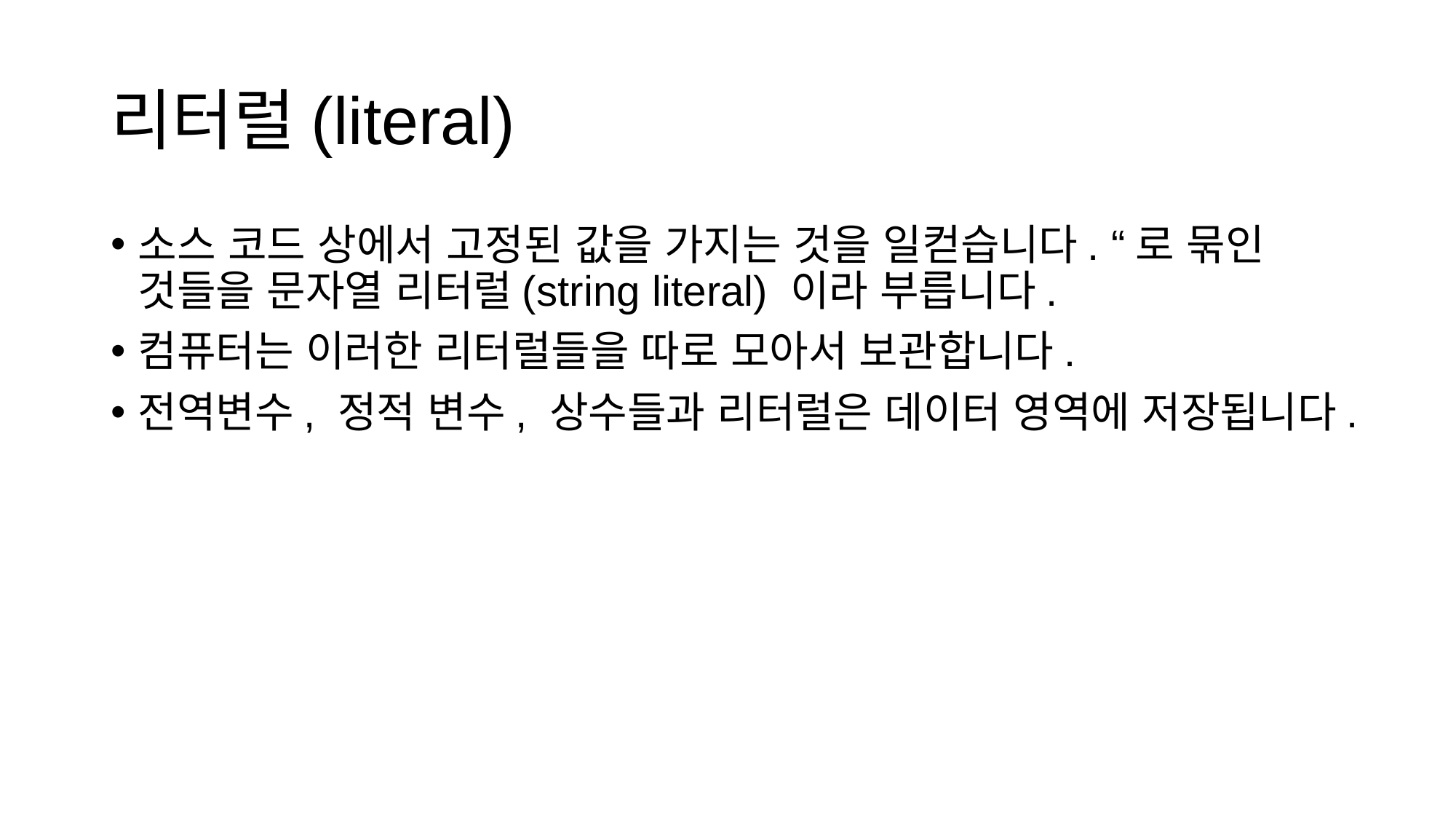

# 리터럴(literal)
소스 코드 상에서 고정된 값을 가지는 것을 일컫습니다. “로 묶인 것들을 문자열 리터럴(string literal) 이라 부릅니다.
컴퓨터는 이러한 리터럴들을 따로 모아서 보관합니다.
전역변수, 정적 변수, 상수들과 리터럴은 데이터 영역에 저장됩니다.